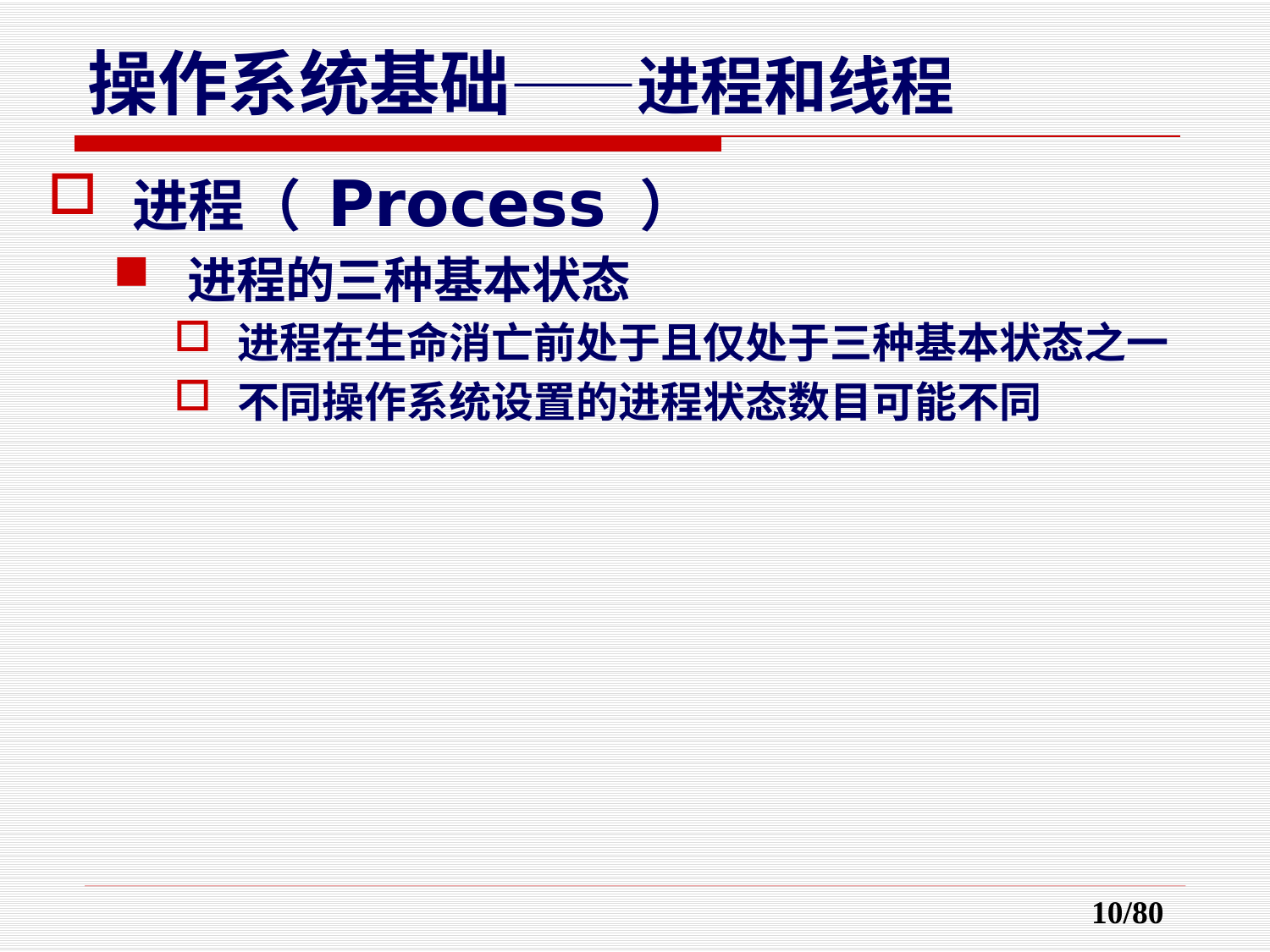

# 操作系统基础——进程和线程
进程（ Process ）
进程的三种基本状态
进程在生命消亡前处于且仅处于三种基本状态之一
不同操作系统设置的进程状态数目可能不同